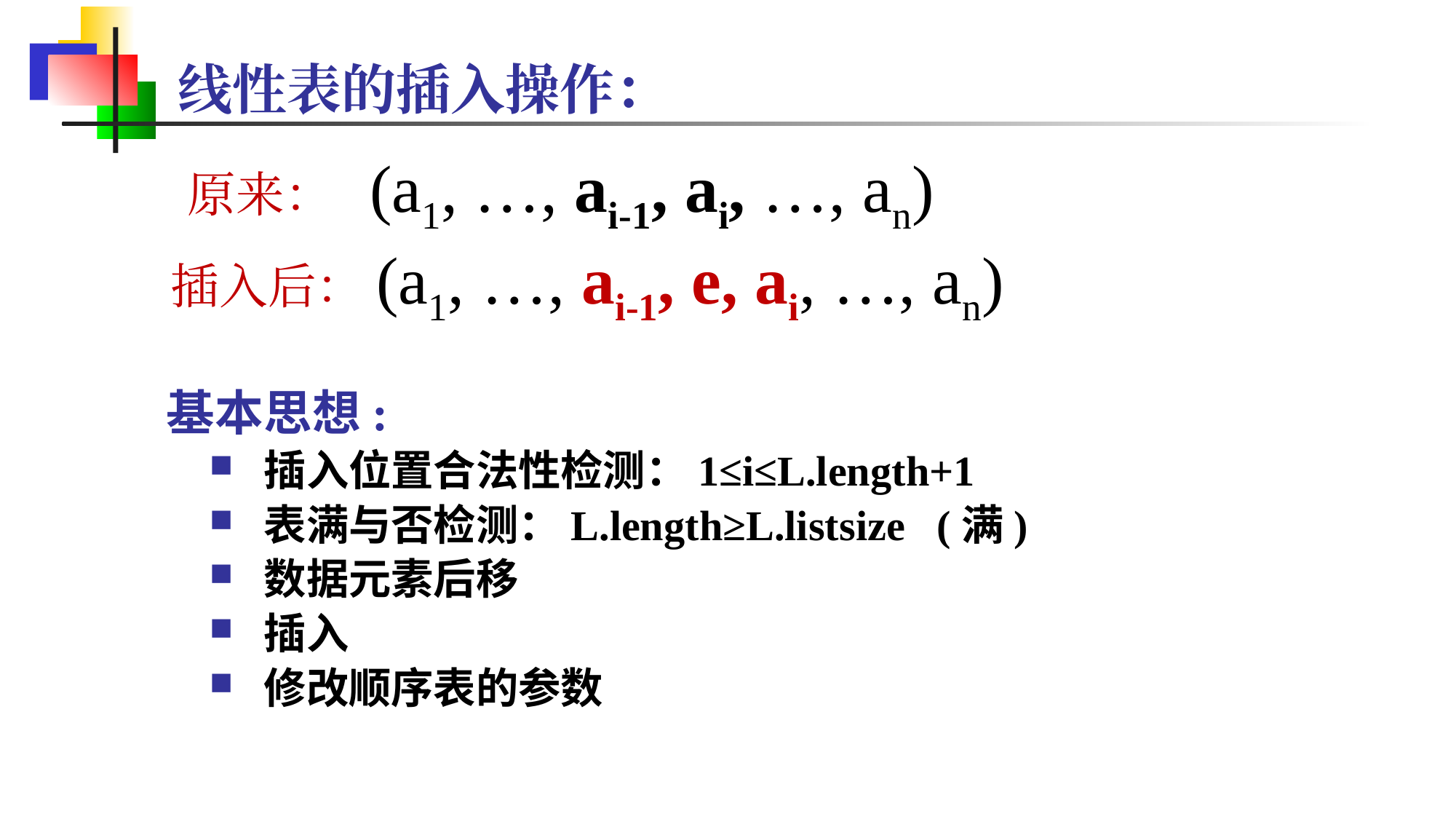

# 线性表的插入操作：
 原来：  (a1, …, ai-1, ai, …, an)
插入后：(a1, …, ai-1, e, ai, …, an)
基本思想:
插入位置合法性检测：1≤i≤L.length+1
表满与否检测：L.length≥L.listsize   (满)
数据元素后移
插入
修改顺序表的参数